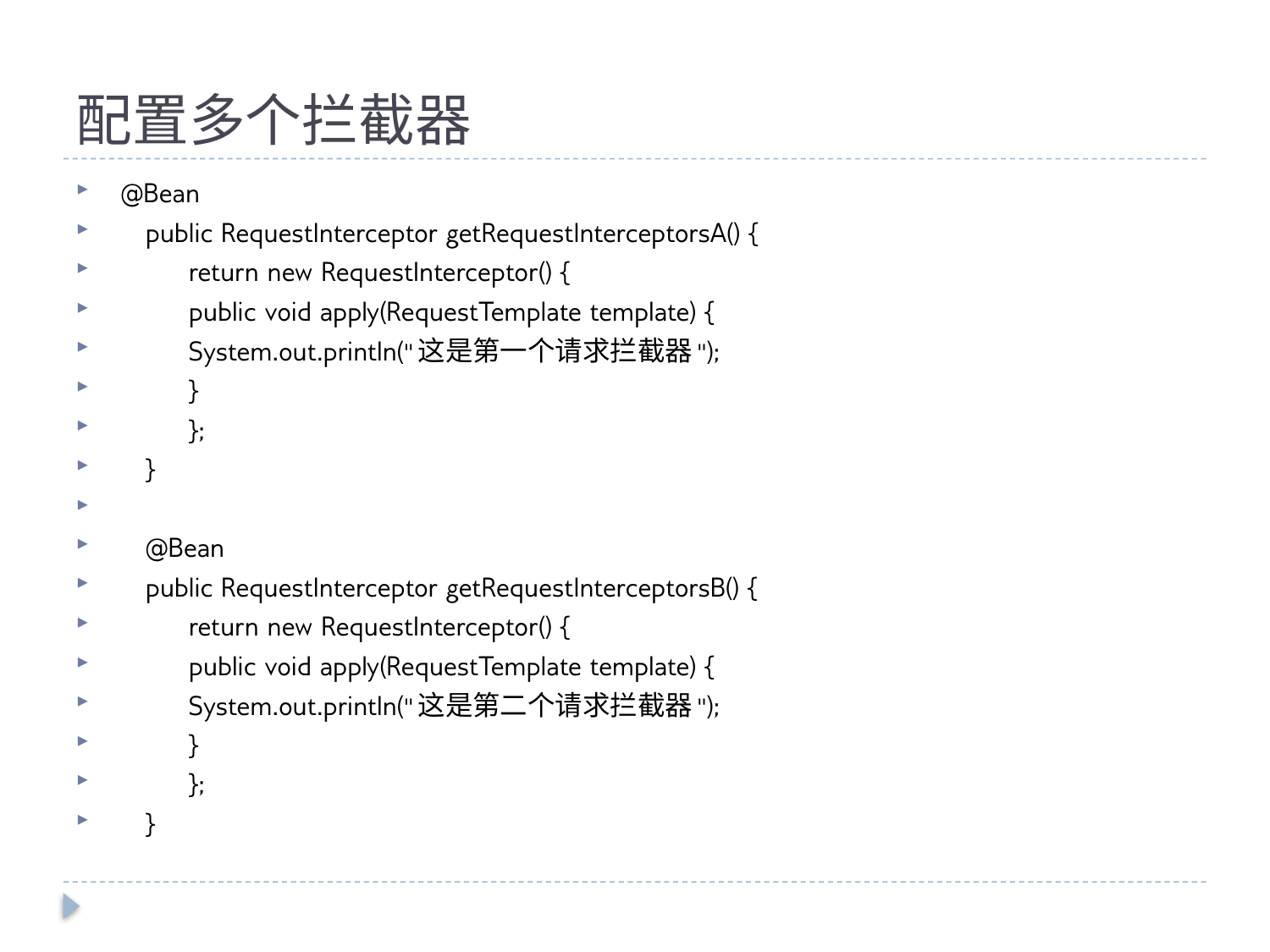

# 配置多个拦截器
 @Bean
    public RequestInterceptor getRequestInterceptorsA() {
    	return new RequestInterceptor() {
			public void apply(RequestTemplate template) {
				System.out.println("这是第一个请求拦截器");
			}
    	};
    }

    @Bean
    public RequestInterceptor getRequestInterceptorsB() {
    	return new RequestInterceptor() {
			public void apply(RequestTemplate template) {
				System.out.println("这是第二个请求拦截器");
			}
    	};
    }